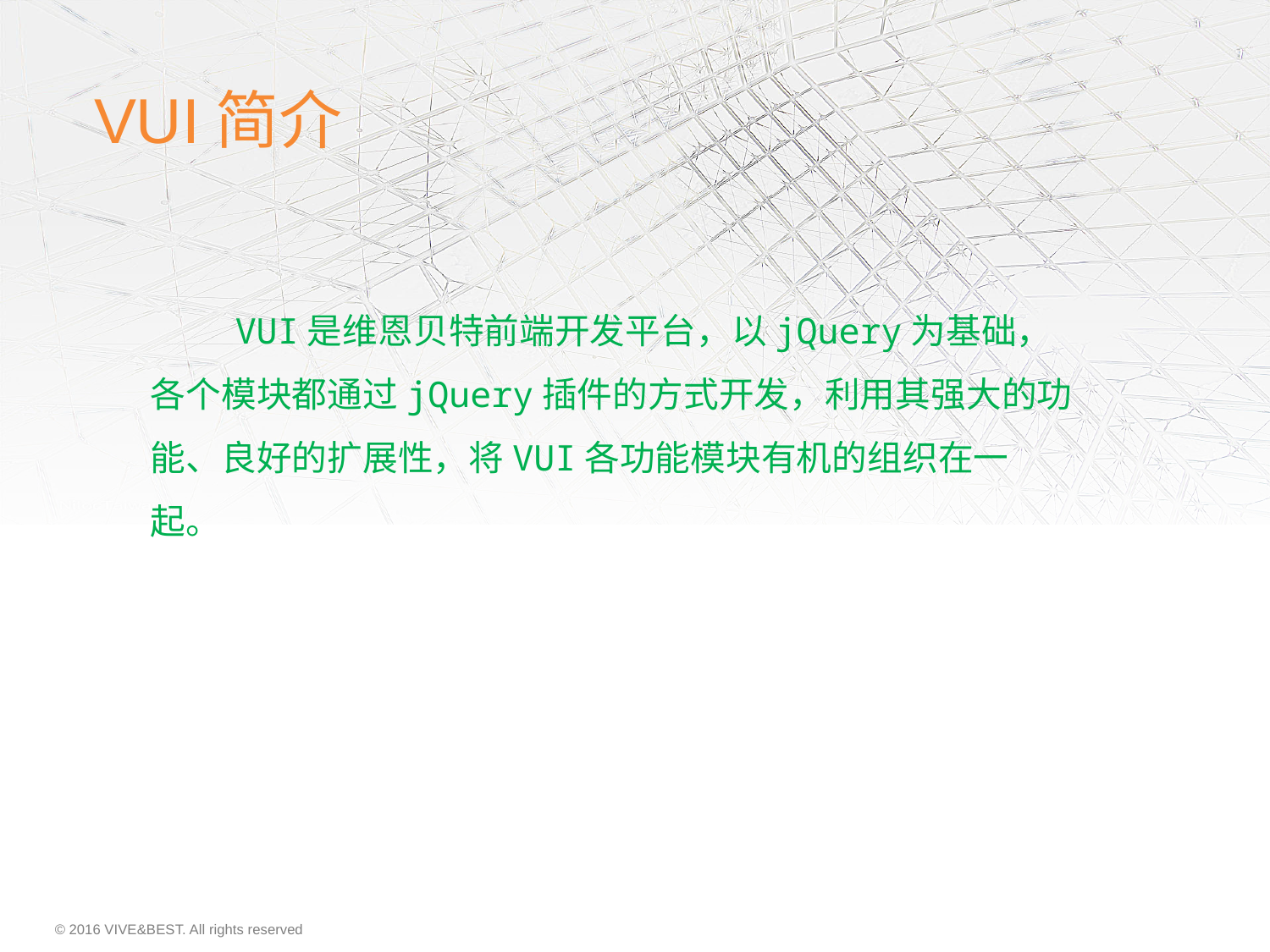

# VUI简介
    VUI是维恩贝特前端开发平台，以jQuery为基础，各个模块都通过jQuery插件的方式开发，利用其强大的功能、良好的扩展性，将VUI各功能模块有机的组织在一起。